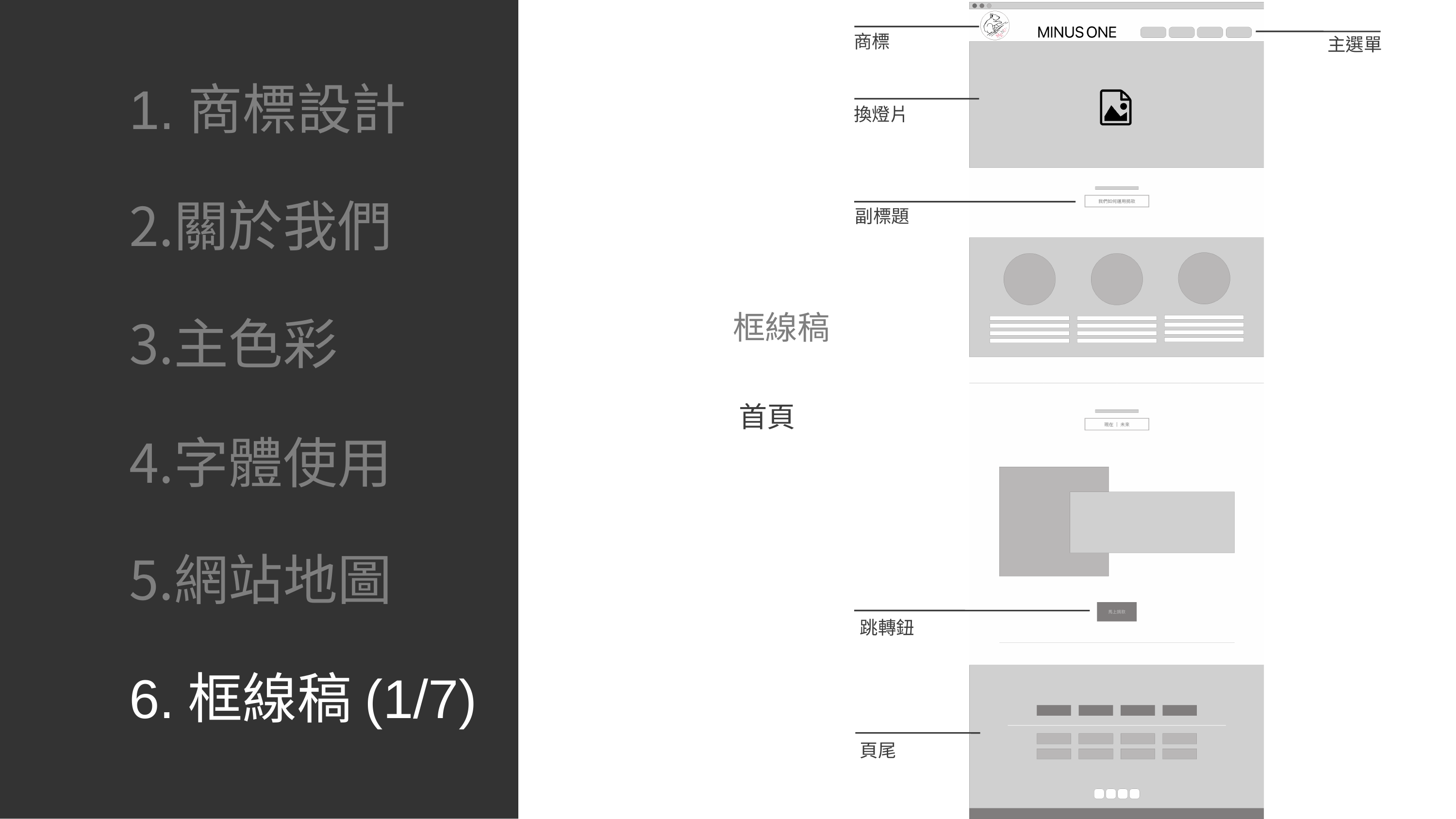

商標

主選單
# 1.商標設計

換燈片
關於我們
主⾊彩
字體使用
網站地圖
6.框線稿(1/7)

副標題
框線稿
首頁

跳轉鈕
頁尾